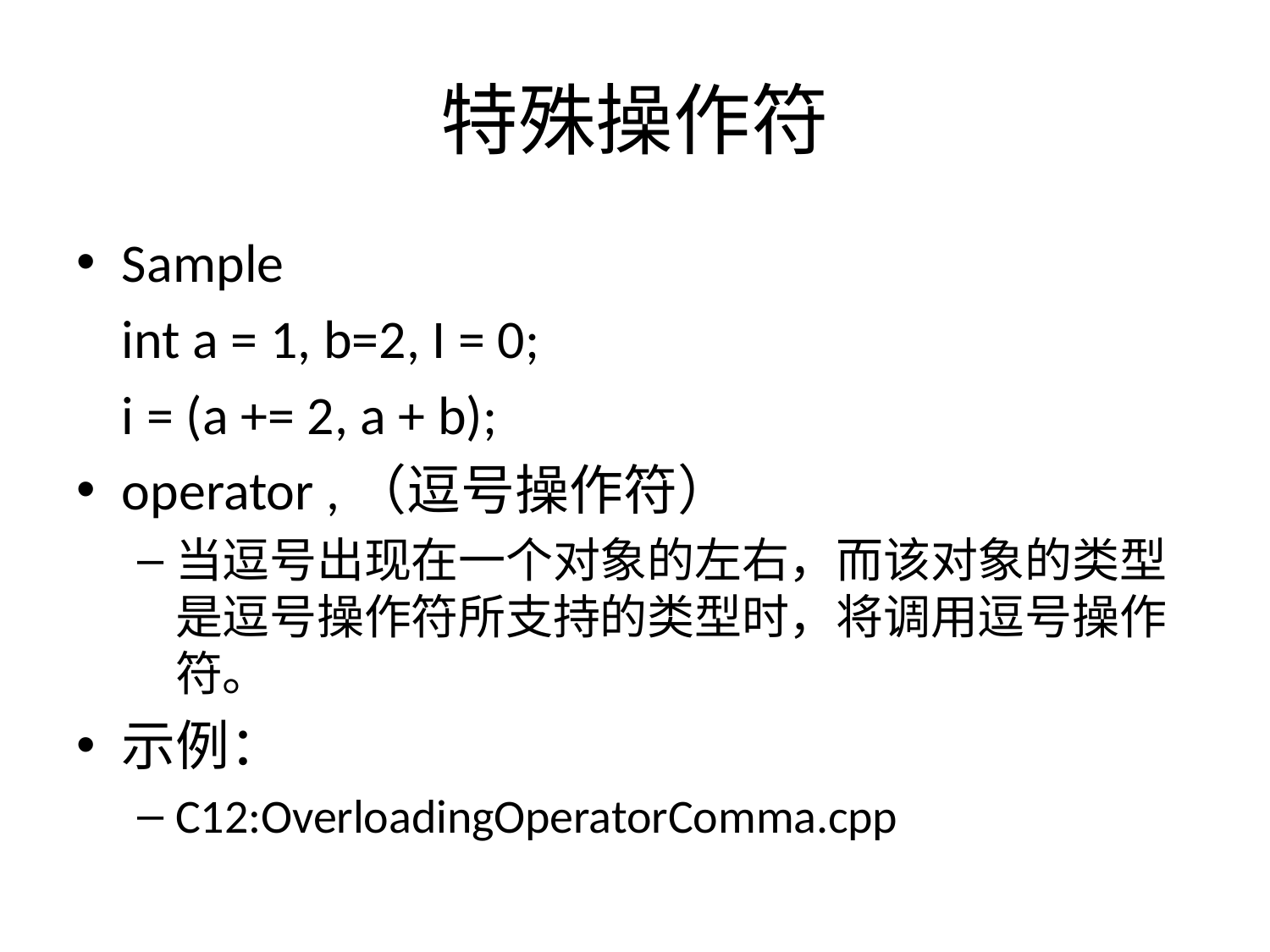

# 特殊操作符
Sample
	int a = 1, b=2, I = 0;
	i = (a += 2, a + b);
operator ,（逗号操作符）
当逗号出现在一个对象的左右，而该对象的类型是逗号操作符所支持的类型时，将调用逗号操作符。
示例：
C12:OverloadingOperatorComma.cpp